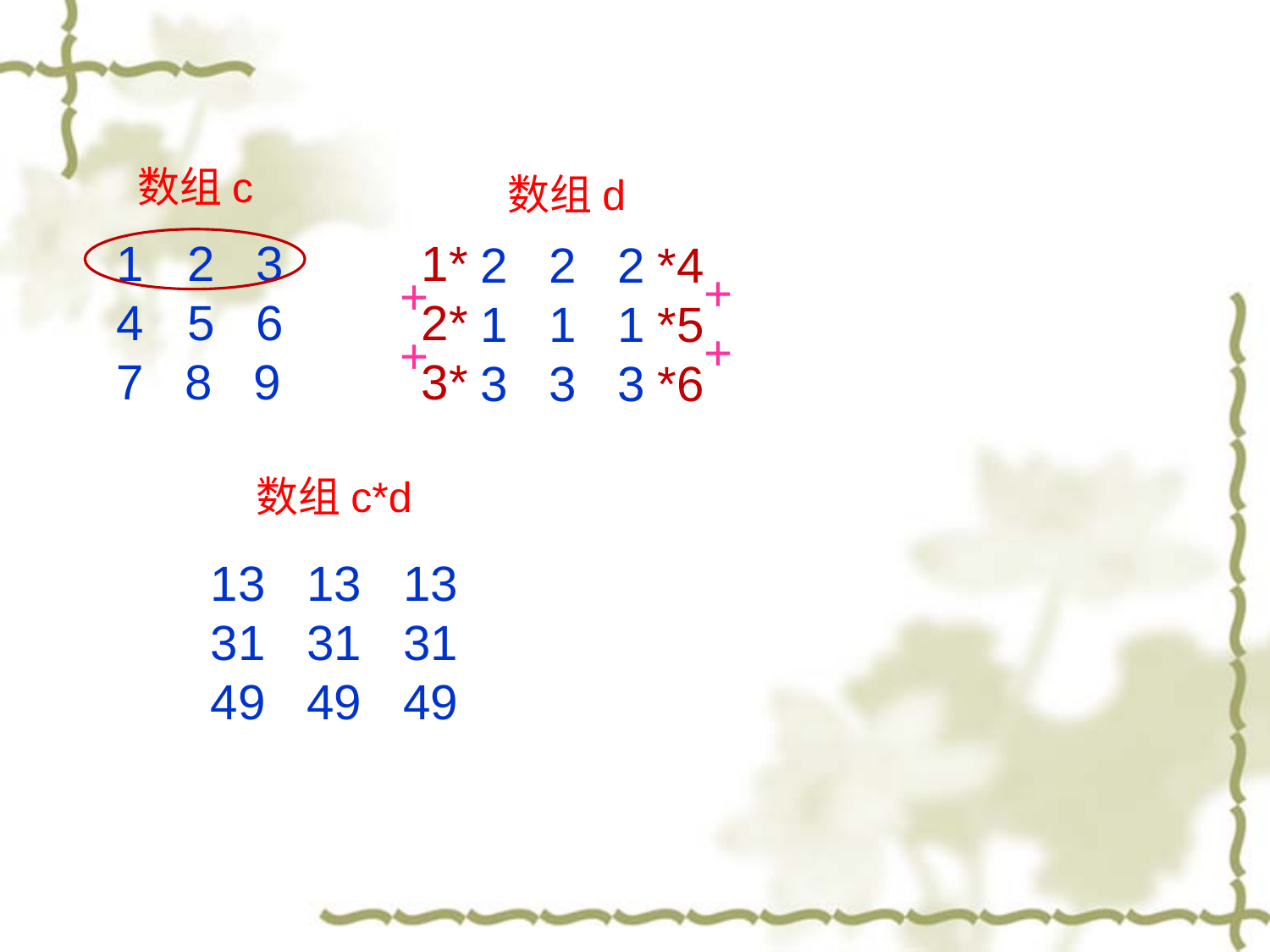

数组c
数组d
2   3
5   6
7   8   9
1*
2*
3*
*4
*5
*6
2   2   2
1   1   1
3   3   3

+
+
+
+
数组c*d
13   13   13
31   31   31
49   49   49